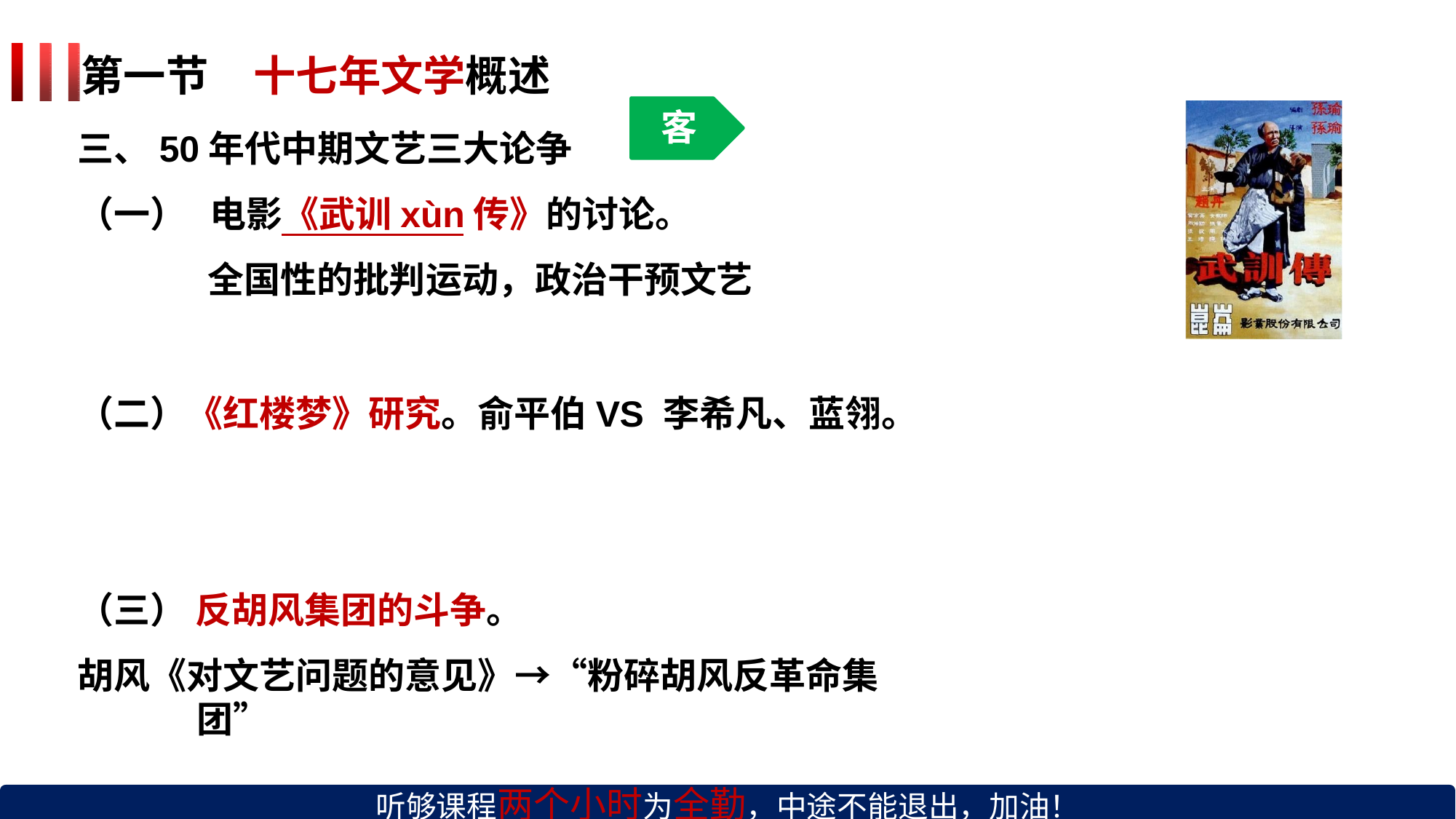

# 第一节	十七年文学概述

三、50年代中期文艺三大论争
（一）	电影《武训xùn传》的讨论。
客

全国性的批判运动，政治干预文艺

（二）《红楼梦》研究。俞平伯VS 李希凡、蓝翎。

（三） 反胡风集团的斗争。
胡风《对文艺问题的意见》→“粉碎胡风反革命集团”

听够课程两个小时为全勤，中途不能退出，加油！